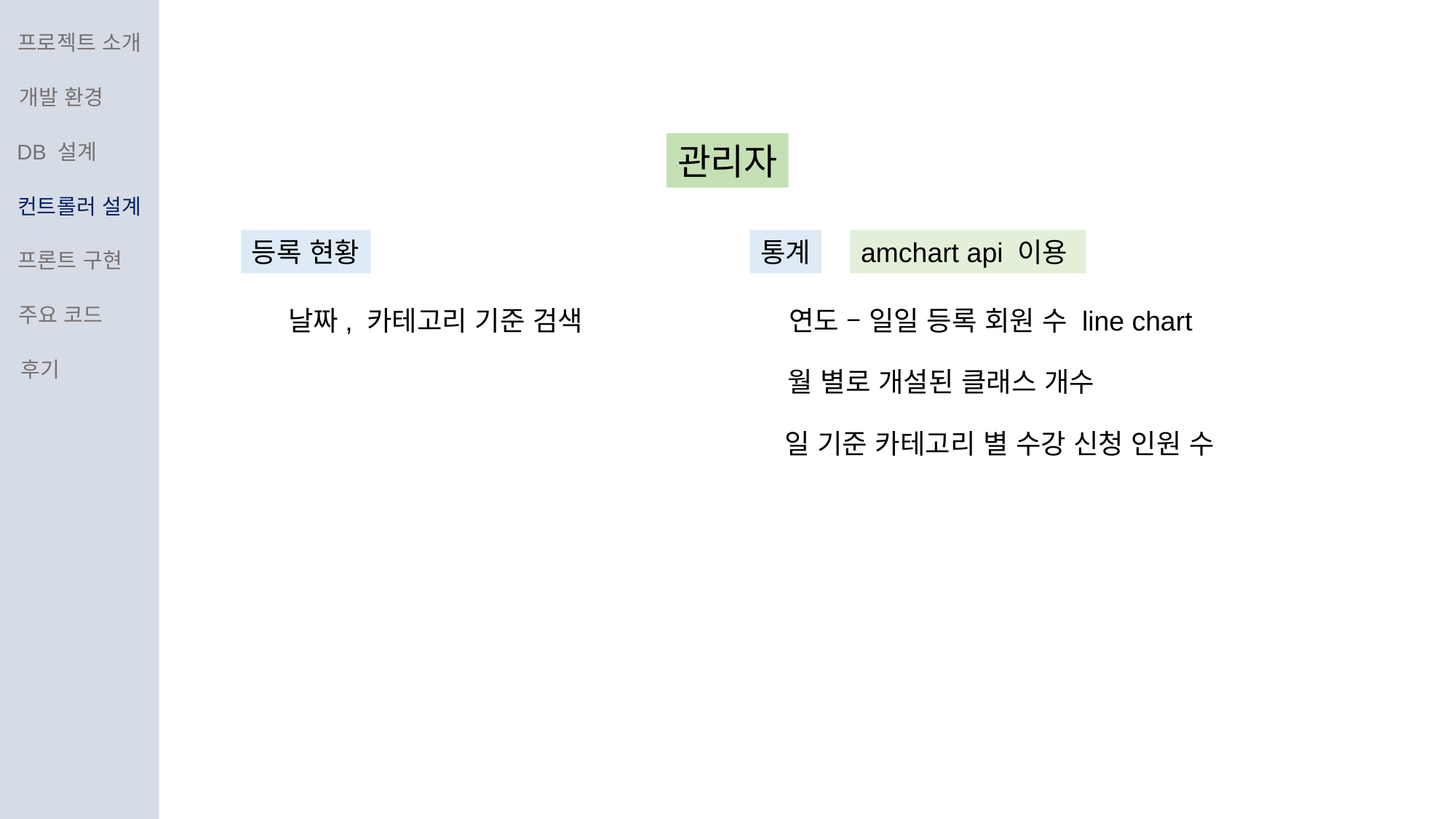

프로젝트 소개
개발 환경
DB 설계
컨트롤러 설계
프론트 구현
주요 코드
후기
관리자
등록 현황
통계
amchart api 이용
날짜, 카테고리 기준 검색
연도 – 일일 등록 회원 수 line chart
월 별로 개설된 클래스 개수
일 기준 카테고리 별 수강 신청 인원 수